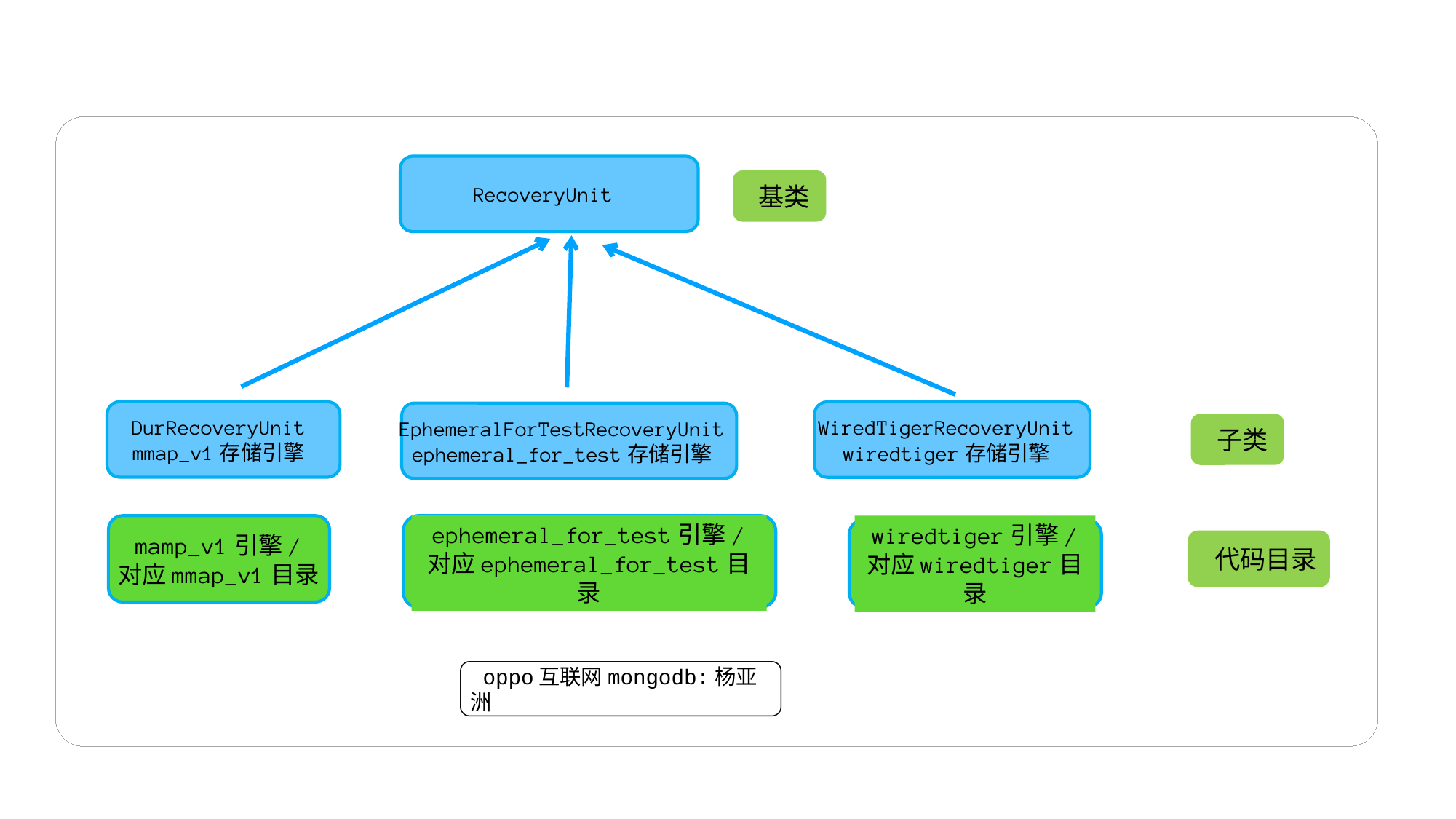

RecoveryUnit

  基类

DurRecoveryUnit
mmap_v1存储引擎

WiredTigerRecoveryUnit
wiredtiger存储引擎

EphemeralForTestRecoveryUnit
ephemeral_for_test存储引擎

  子类

mamp_v1引擎/
对应mmap_v1目录

ephemeral_for_test引擎/
对应ephemeral_for_test目录

wiredtiger引擎/
对应wiredtiger目录

  代码目录

 oppo互联网mongodb:杨亚洲